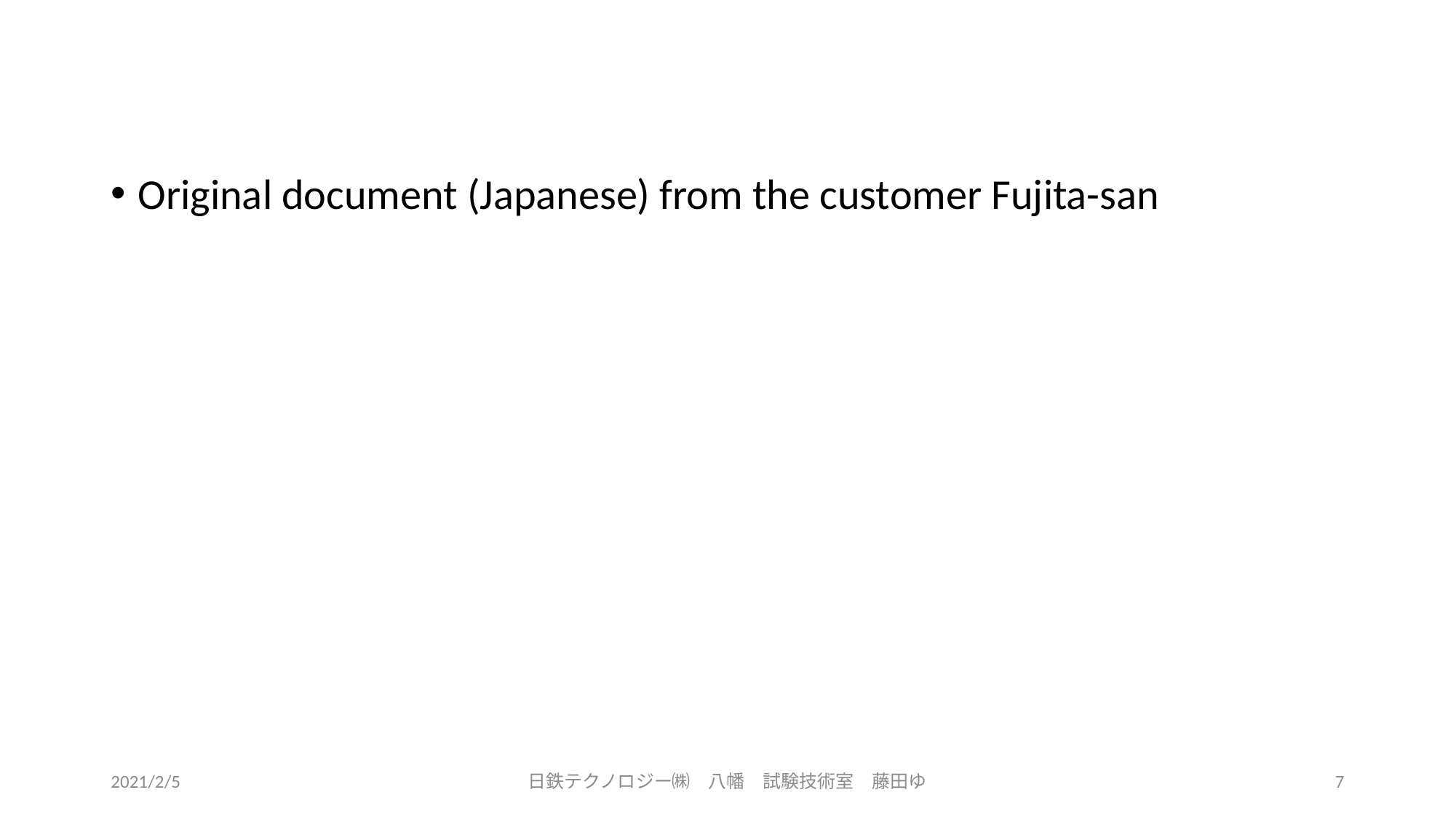

Original document (Japanese) from the customer Fujita-san

2021/2/5
日鉄テクノロジー㈱　八幡　試験技術室　藤田ゆ
7